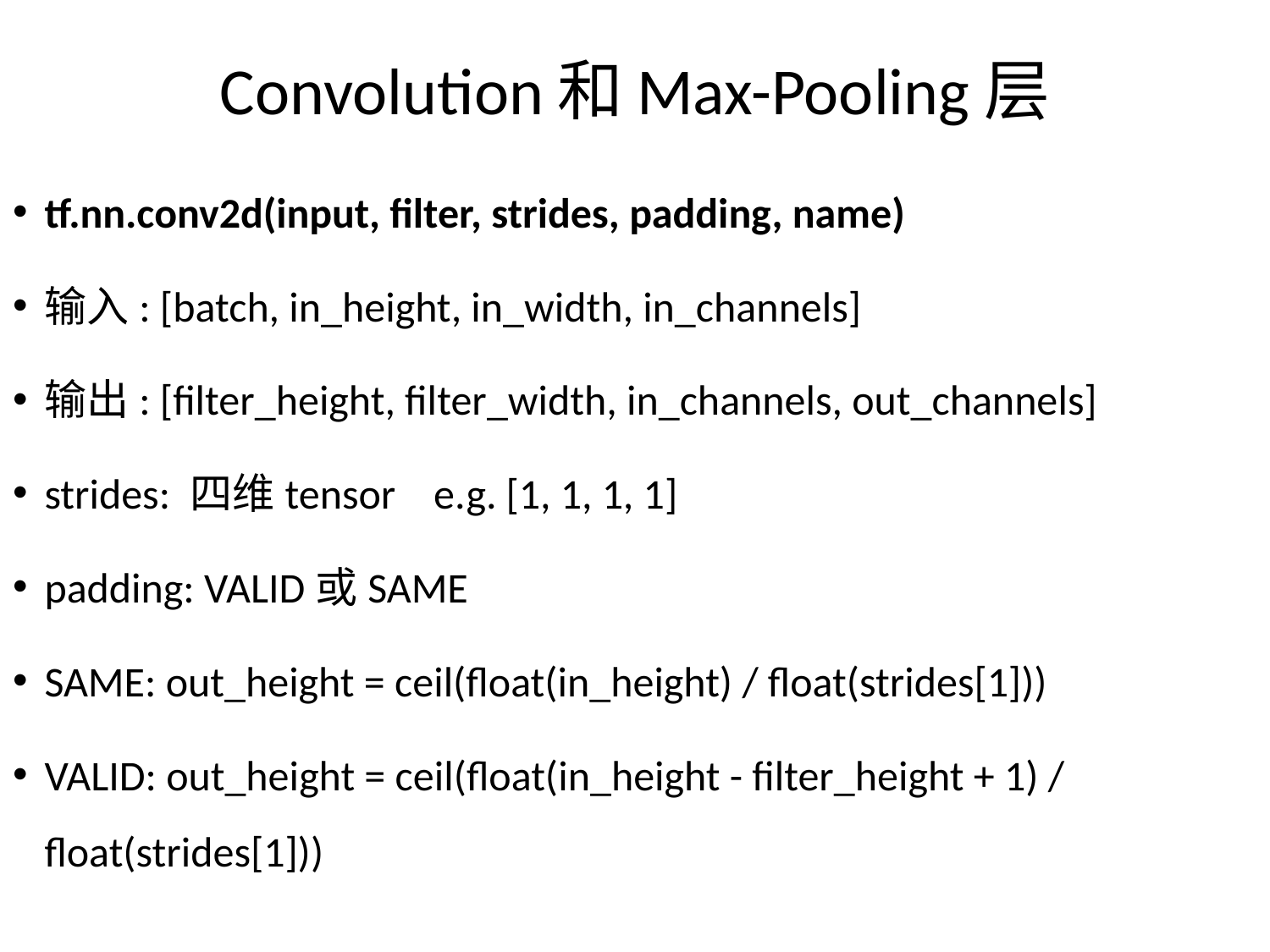

# Convolution和Max-Pooling层
tf.nn.conv2d(input, filter, strides, padding, name)
输入: [batch, in_height, in_width, in_channels]
输出: [filter_height, filter_width, in_channels, out_channels]
strides: 四维tensor    e.g. [1, 1, 1, 1]
padding: VALID或SAME
SAME: out_height = ceil(float(in_height) / float(strides[1]))
VALID: out_height = ceil(float(in_height - filter_height + 1) / 	    float(strides[1]))